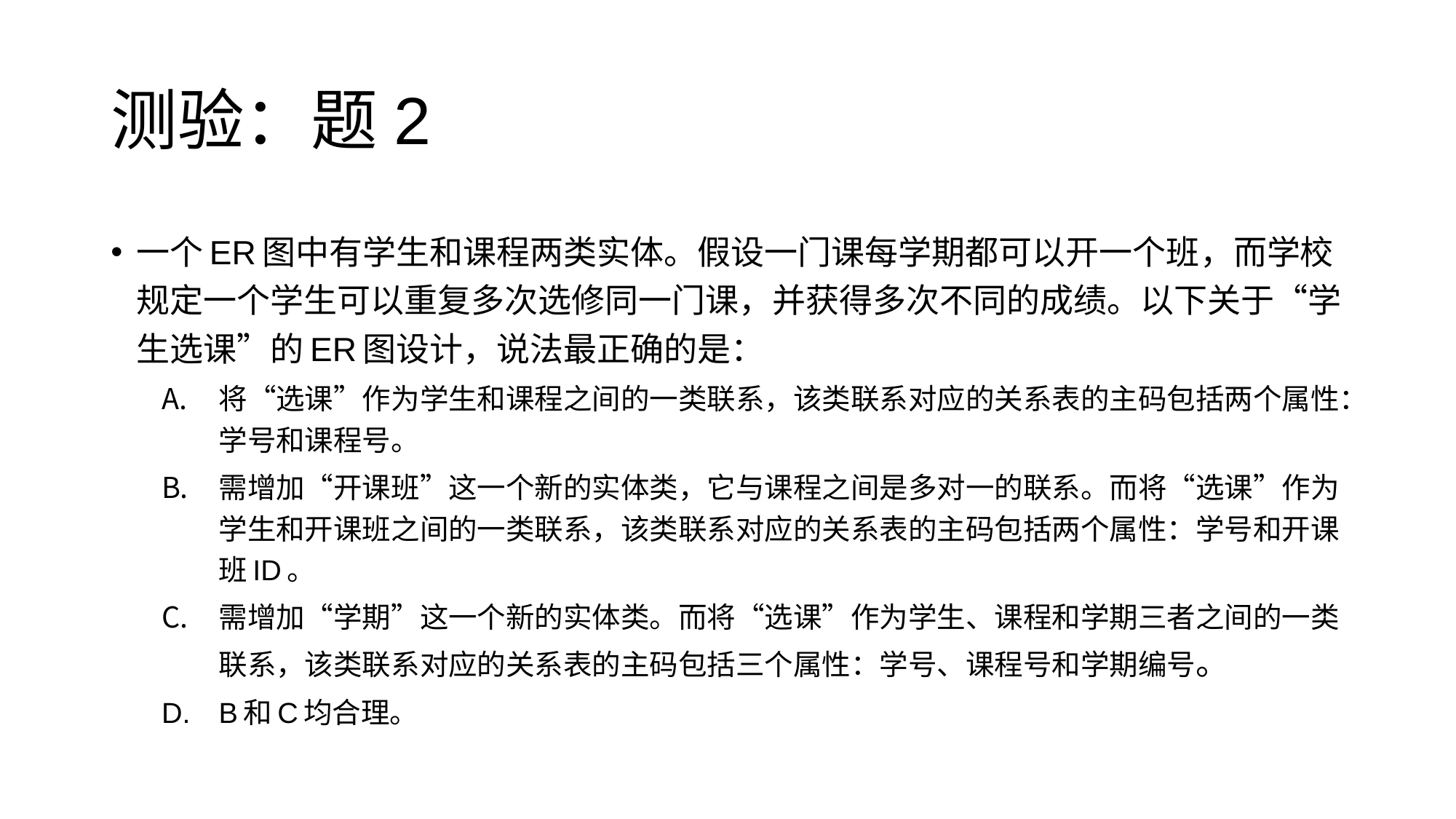

# 测验：题2
一个ER图中有学生和课程两类实体。假设一门课每学期都可以开一个班，而学校规定一个学生可以重复多次选修同一门课，并获得多次不同的成绩。以下关于“学生选课”的ER图设计，说法最正确的是：
将“选课”作为学生和课程之间的一类联系，该类联系对应的关系表的主码包括两个属性：学号和课程号。
需增加“开课班”这一个新的实体类，它与课程之间是多对一的联系。而将“选课”作为学生和开课班之间的一类联系，该类联系对应的关系表的主码包括两个属性：学号和开课班ID。
需增加“学期”这一个新的实体类。而将“选课”作为学生、课程和学期三者之间的一类联系，该类联系对应的关系表的主码包括三个属性：学号、课程号和学期编号。
B和C均合理。